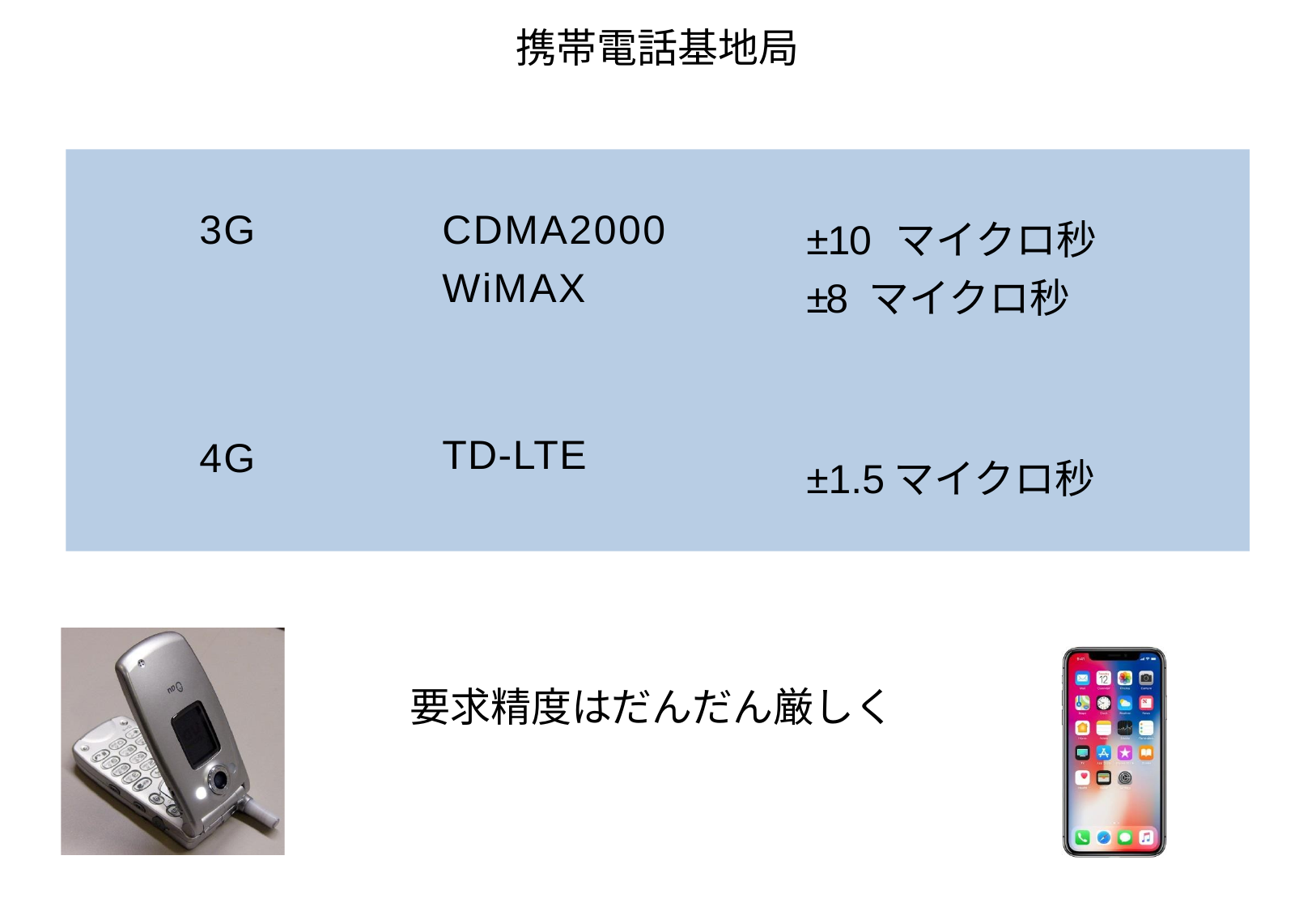

# 携帯電話基地局

| 3G | CDMA2000 | ±10 マイクロ秒 |
| --- | --- | --- |
| 4G | WiMAX TD-LTE | ±8 マイクロ秒 ±1.5マイクロ秒 |

要求精度はだんだん厳しく